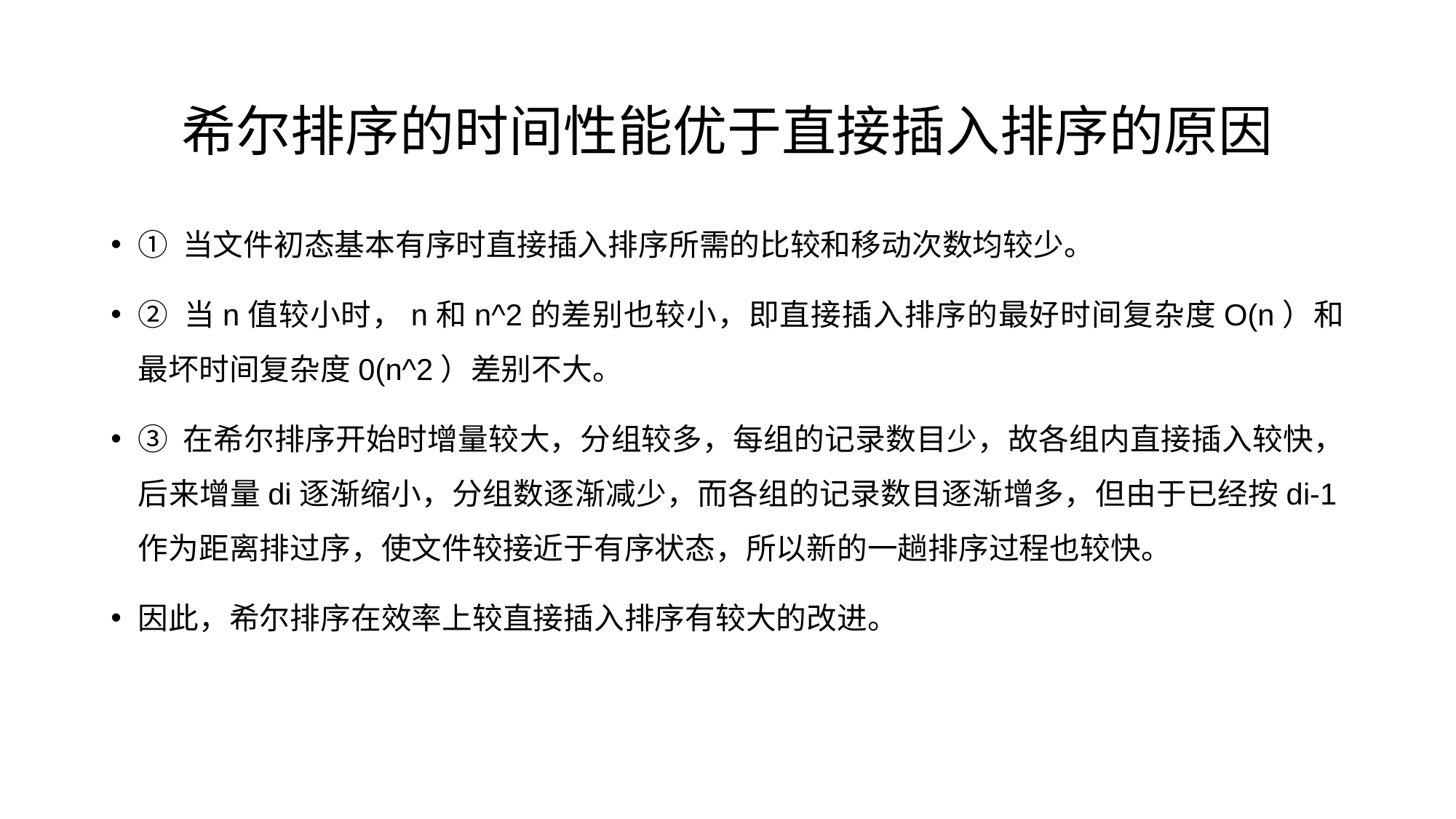

# 希尔排序的时间性能优于直接插入排序的原因
① 当文件初态基本有序时直接插入排序所需的比较和移动次数均较少。
② 当n值较小时，n和n^2的差别也较小，即直接插入排序的最好时间复杂度O(n）和最坏时间复杂度0(n^2）差别不大。
③ 在希尔排序开始时增量较大，分组较多，每组的记录数目少，故各组内直接插入较快，后来增量di逐渐缩小，分组数逐渐减少，而各组的记录数目逐渐增多，但由于已经按di-1作为距离排过序，使文件较接近于有序状态，所以新的一趟排序过程也较快。
因此，希尔排序在效率上较直接插入排序有较大的改进。